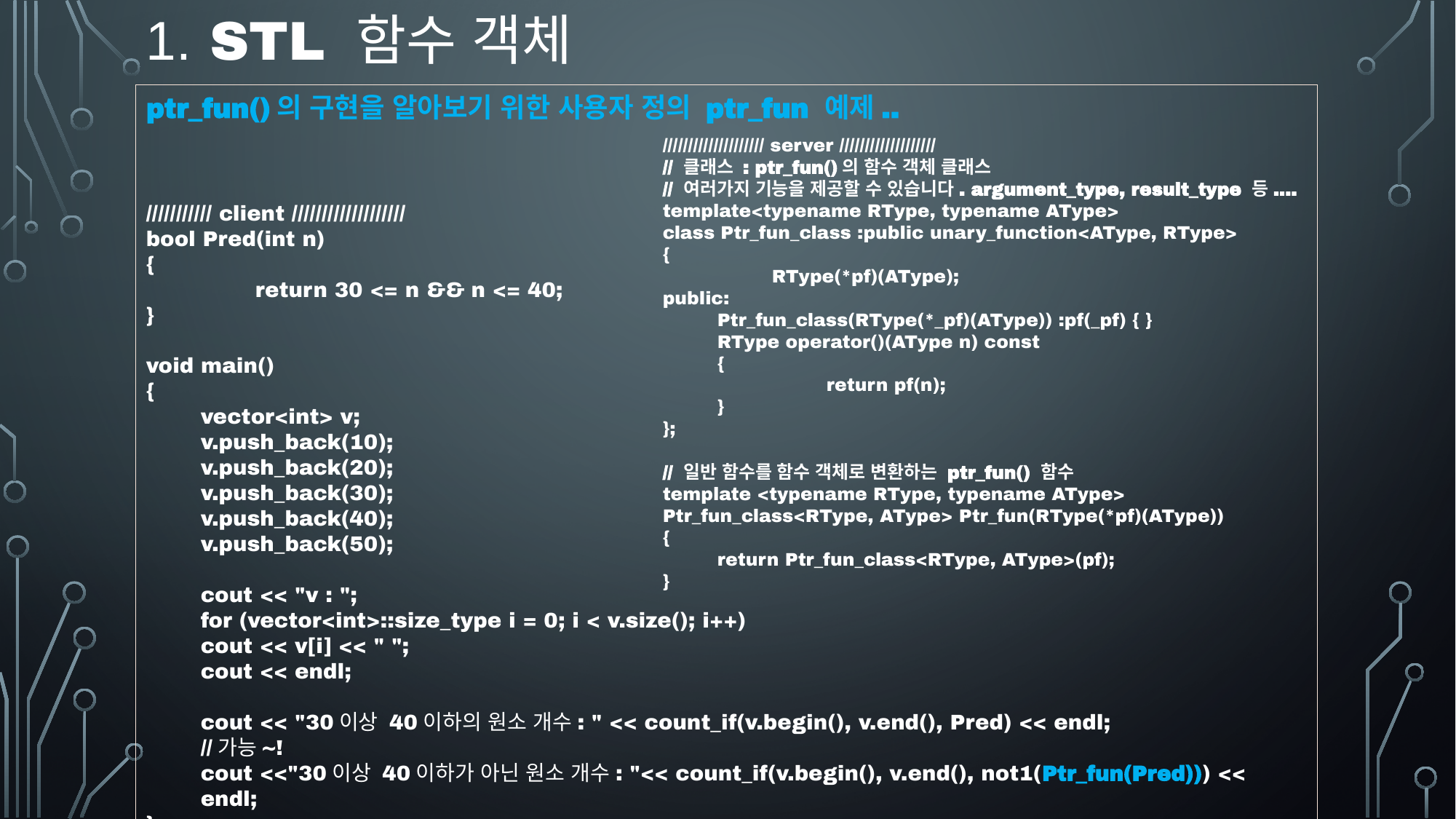

# 1. STL 함수 객체
ptr_fun()의 구현을 알아보기 위한 사용자 정의 ptr_fun 예제..

/////////// client ///////////////////
bool Pred(int n)
{
	return 30 <= n && n <= 40;
}

void main()
{
vector<int> v;
v.push_back(10);
v.push_back(20);
v.push_back(30);
v.push_back(40);
v.push_back(50);

cout << "v : ";
for (vector<int>::size_type i = 0; i < v.size(); i++)
cout << v[i] << " ";
cout << endl;

cout << "30이상 40이하의 원소 개수: " << count_if(v.begin(), v.end(), Pred) << endl;
//가능~!
cout <<"30이상 40이하가 아닌 원소 개수: "<< count_if(v.begin(), v.end(), not1(Ptr_fun(Pred))) << endl;
}
//////////////////// server ///////////////////
// 클래스 : ptr_fun()의 함수 객체 클래스
// 여러가지 기능을 제공할 수 있습니다. argument_type, result_type 등....
template<typename RType, typename AType>
class Ptr_fun_class :public unary_function<AType, RType>
{
	RType(*pf)(AType);
public:
Ptr_fun_class(RType(*_pf)(AType)) :pf(_pf) { }
RType operator()(AType n) const
{
	return pf(n);
}
};

// 일반 함수를 함수 객체로 변환하는 ptr_fun() 함수
template <typename RType, typename AType>
Ptr_fun_class<RType, AType> Ptr_fun(RType(*pf)(AType))
{
return Ptr_fun_class<RType, AType>(pf);
}